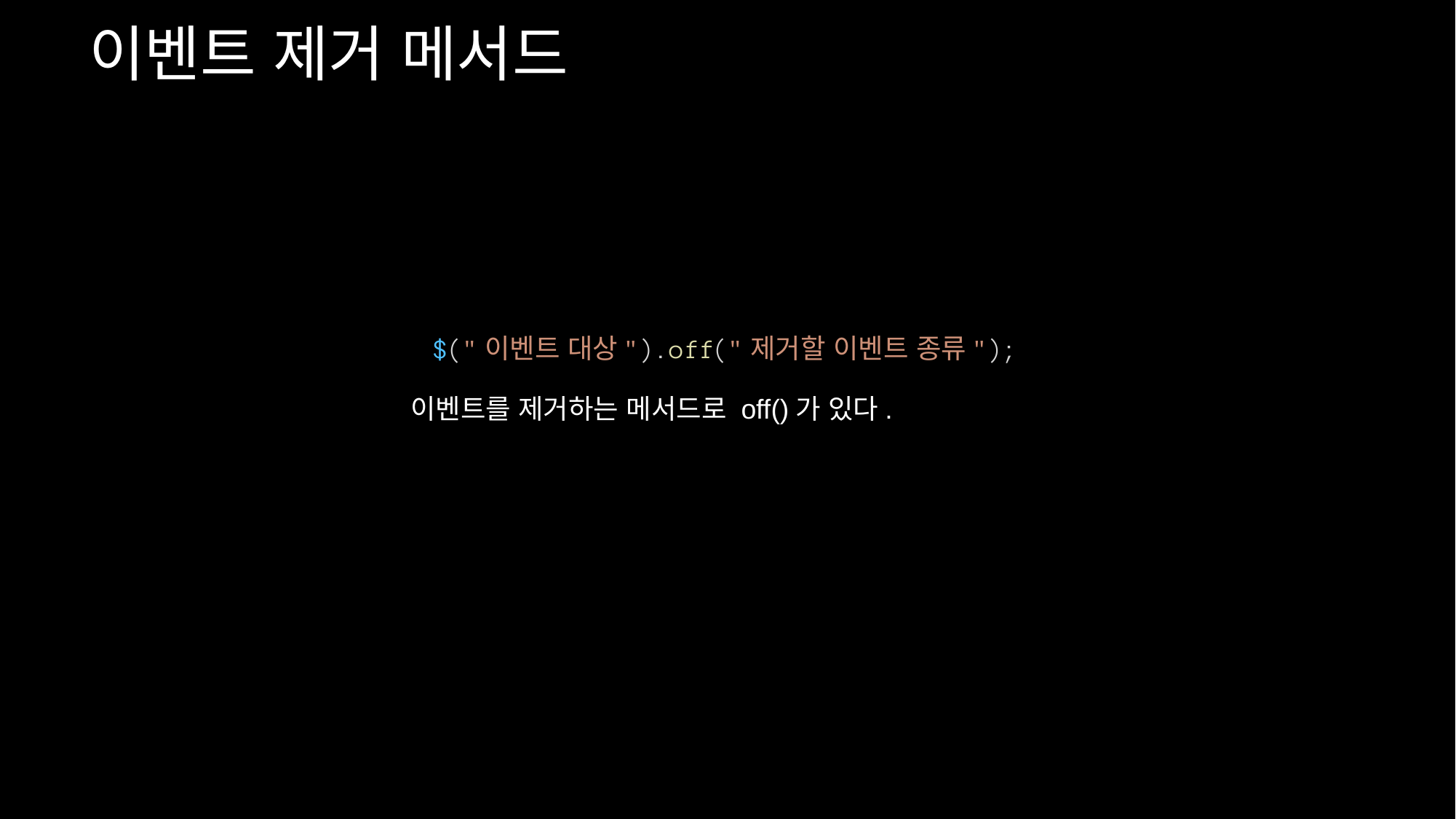

이벤트 제거 메서드
$("이벤트 대상").off("제거할 이벤트 종류");
이벤트를 제거하는 메서드로 off()가 있다.